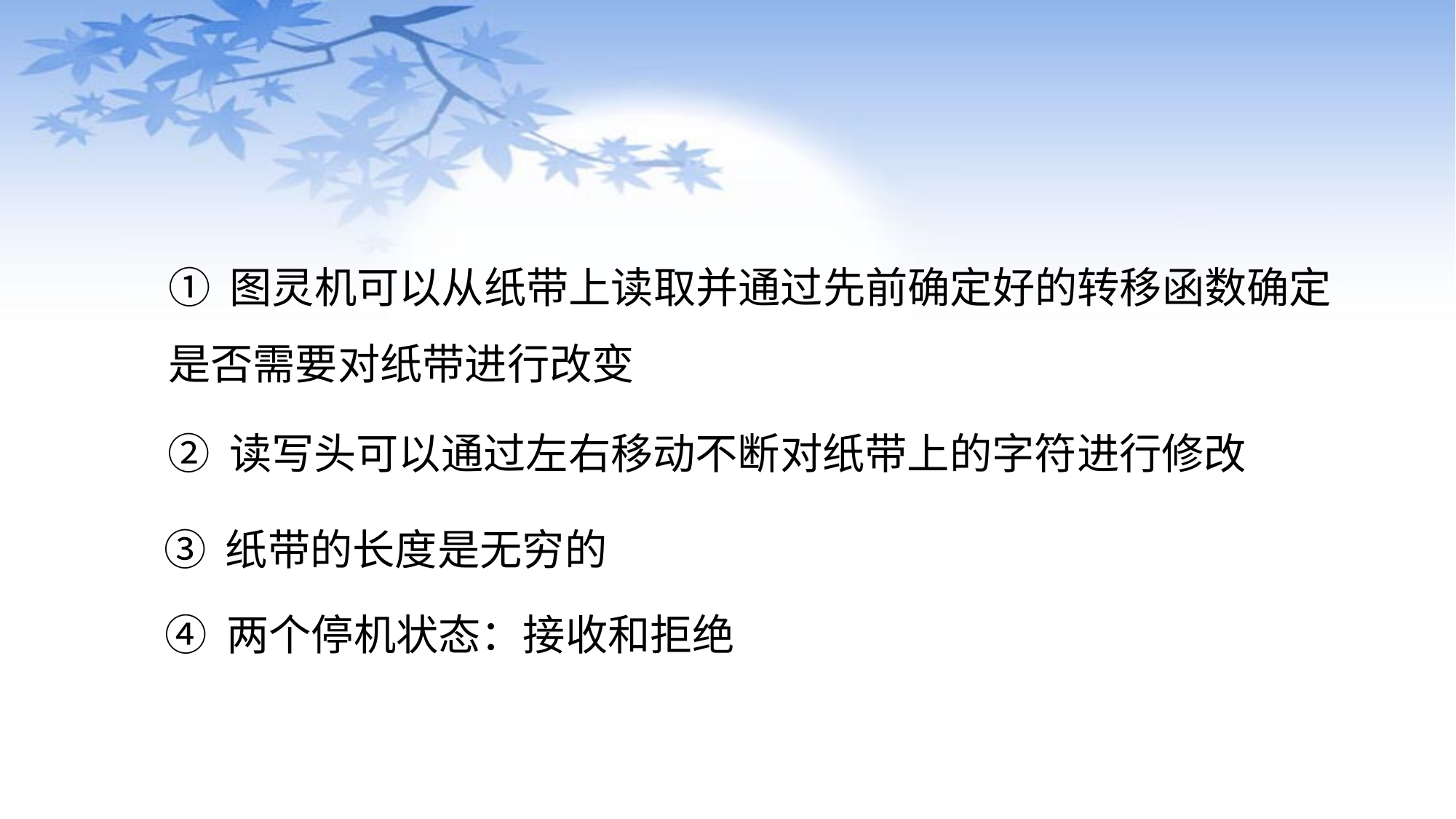

图灵机可以从纸带上读取并通过先前确定好的转移函数确定
是否需要对纸带进行改变
读写头可以通过左右移动不断对纸带上的字符进行修改
纸带的长度是无穷的
两个停机状态：接收和拒绝